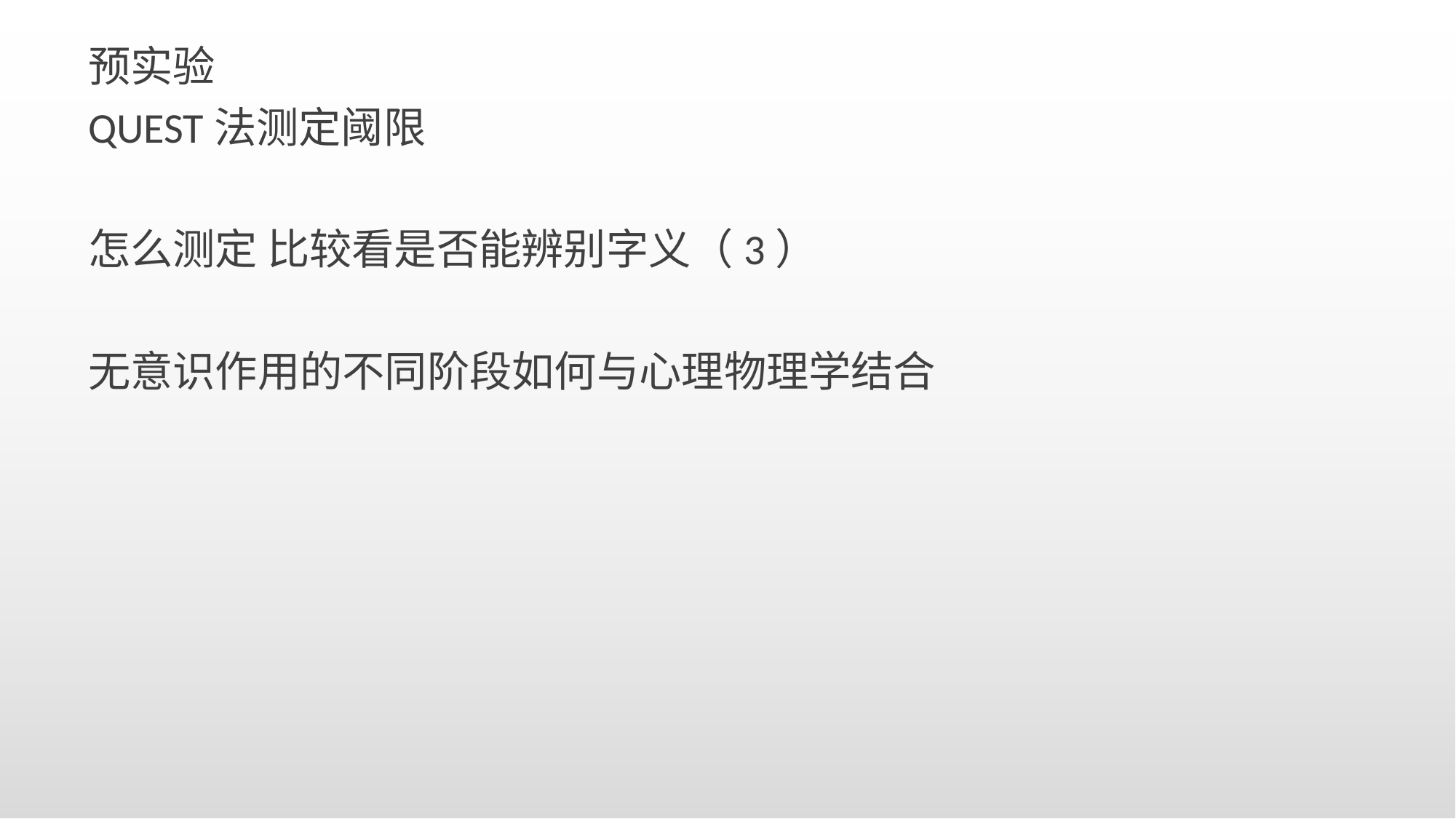

预实验
QUEST法测定阈限

怎么测定 比较看是否能辨别字义（3）

无意识作用的不同阶段如何与心理物理学结合